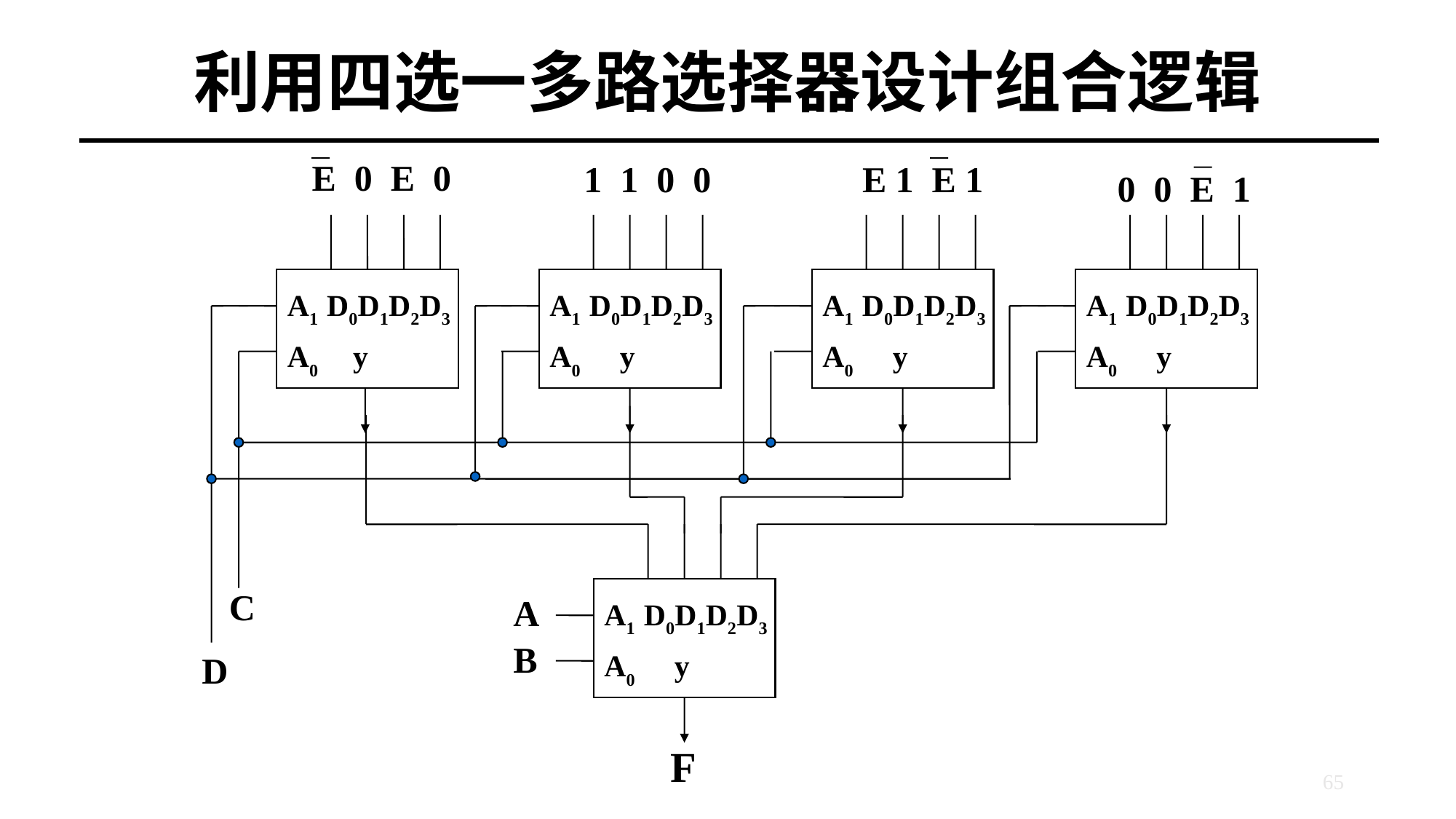

# 利用四选一多路选择器设计组合逻辑
E  0  E  0
1  1  0  0
E 1  E 1

0  0  E  1

A1  D0D1D2D3
A0        y
A1  D0D1D2D3
A0         y
A1  D0D1D2D3
A0         y
A1  D0D1D2D3
A0         y

C
A1  D0D1D2D3
A0         y
A
B

D

F

65